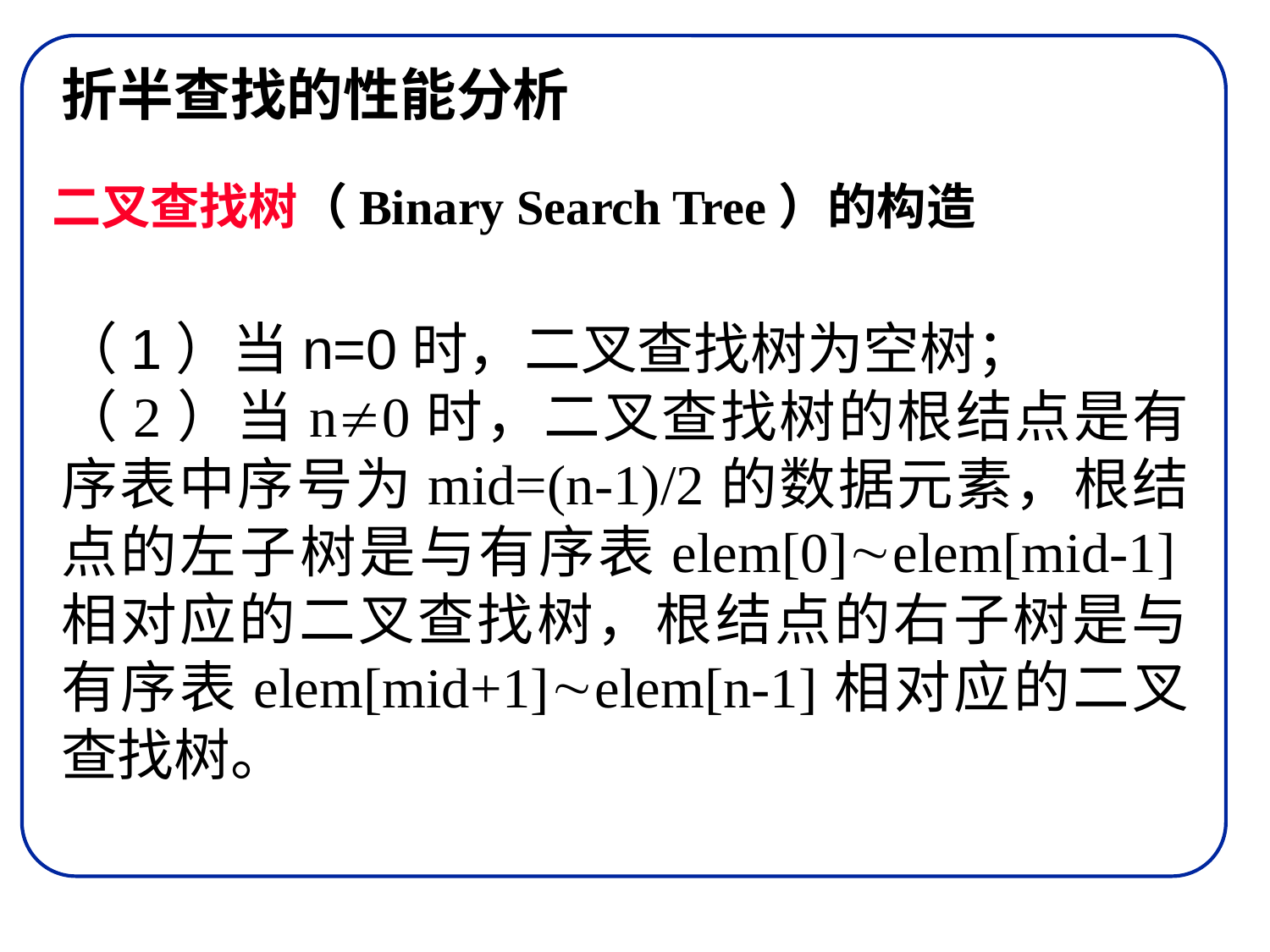

折半查找的性能分析
二叉查找树（Binary Search Tree）的构造
（1）当n=0时，二叉查找树为空树；
（2）当n≠0时，二叉查找树的根结点是有序表中序号为mid=(n-1)/2的数据元素，根结点的左子树是与有序表elem[0]∼elem[mid-1]相对应的二叉查找树，根结点的右子树是与有序表elem[mid+1]∼elem[n-1]相对应的二叉查找树。